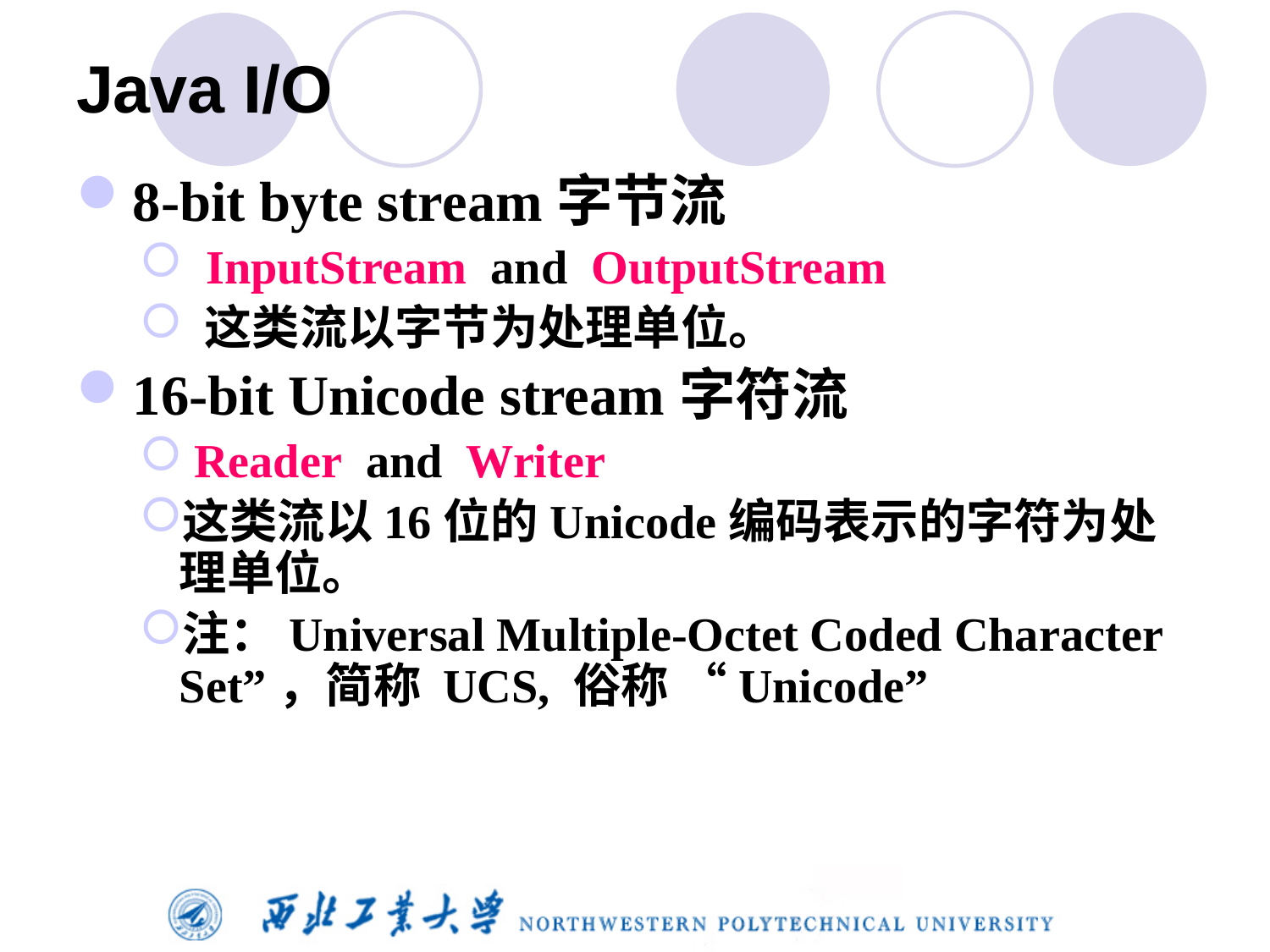

# Java I/O
8-bit byte stream字节流
  InputStream  and  OutputStream
 这类流以字节为处理单位。
16-bit Unicode stream字符流
 Reader  and  Writer
这类流以16位的Unicode编码表示的字符为处理单位。
注：Universal Multiple-Octet Coded Character Set”，简称 UCS, 俗称 “Unicode”